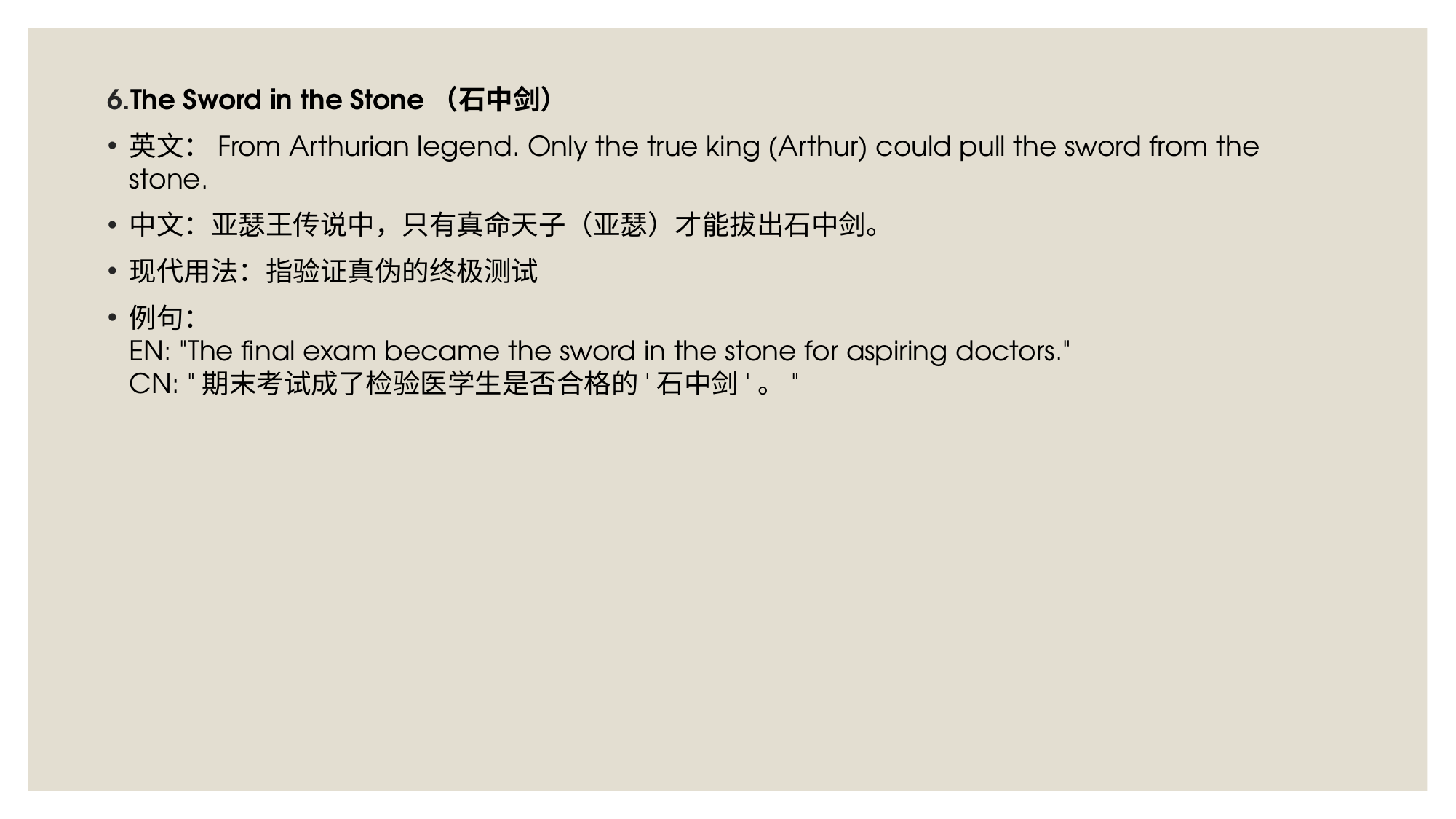

The Sword in the Stone（石中剑）
英文：From Arthurian legend. Only the true king (Arthur) could pull the sword from the stone.
中文：亚瑟王传说中，只有真命天子（亚瑟）才能拔出石中剑。
现代用法：指验证真伪的终极测试
例句：
EN: "The final exam became the sword in the stone for aspiring doctors."
CN: "期末考试成了检验医学生是否合格的'石中剑'。"

#